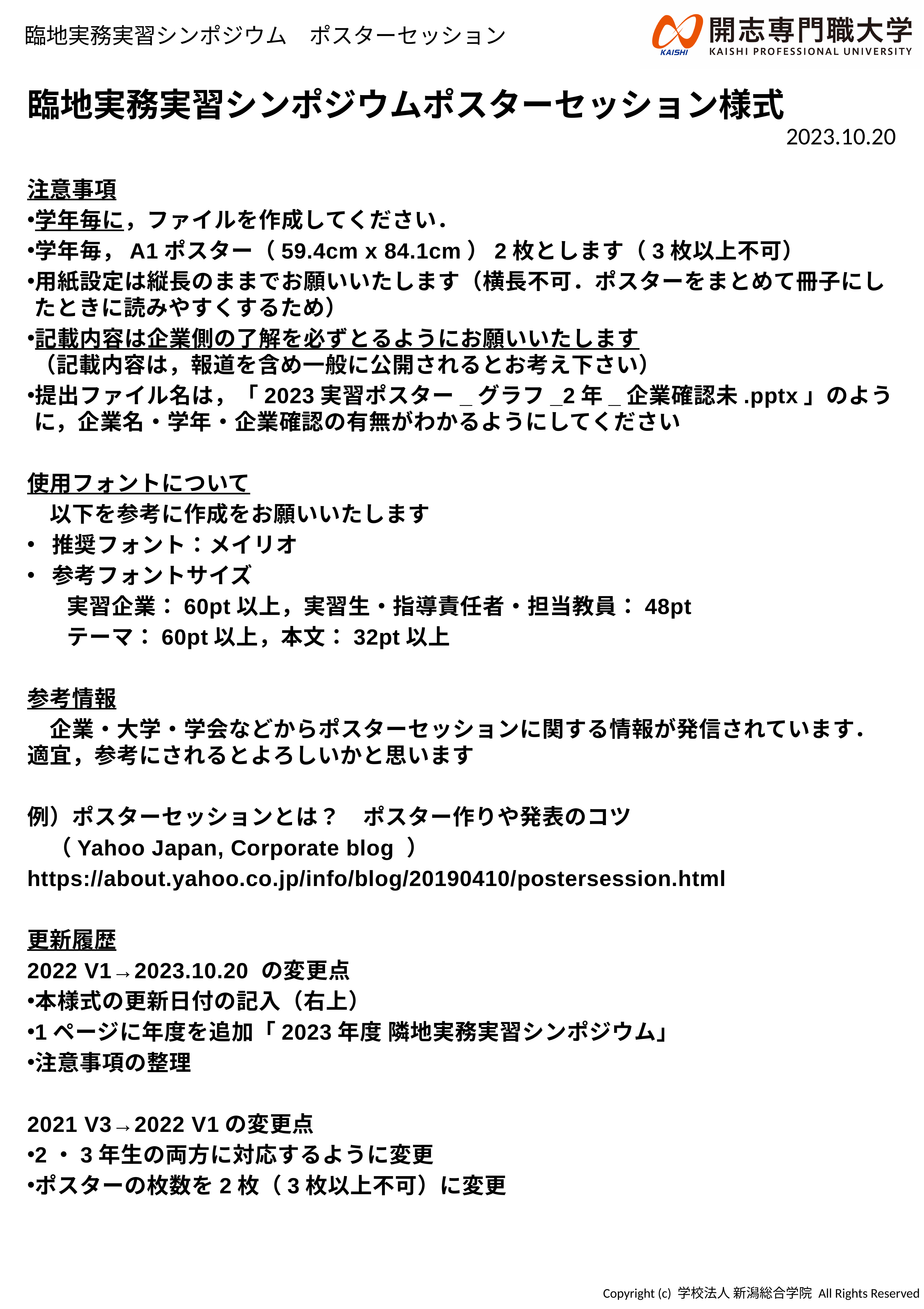

# 臨地実務実習シンポジウムポスターセッション様式
2023.10.20
注意事項
学年毎に，ファイルを作成してください．
学年毎，A1ポスター（59.4cm x 84.1cm）2枚とします（3枚以上不可）
用紙設定は縦長のままでお願いいたします（横長不可．ポスターをまとめて冊子にしたときに読みやすくするため）
記載内容は企業側の了解を必ずとるようにお願いいたします
（記載内容は，報道を含め一般に公開されるとお考え下さい）
提出ファイル名は，「2023実習ポスター_グラフ_2年_企業確認未.pptx」のように，企業名・学年・企業確認の有無がわかるようにしてください

使用フォントについて
　以下を参考に作成をお願いいたします
推奨フォント：メイリオ
参考フォントサイズ
	実習企業：60pt以上，実習生・指導責任者・担当教員：48pt
	テーマ：60pt以上，本文：32pt以上

参考情報
　企業・大学・学会などからポスターセッションに関する情報が発信されています．適宜，参考にされるとよろしいかと思います

例）ポスターセッションとは？　ポスター作りや発表のコツ
　（Yahoo Japan, Corporate blog ）
https://about.yahoo.co.jp/info/blog/20190410/postersession.html

更新履歴
2022 V1→2023.10.20 の変更点
本様式の更新日付の記入（右上）
1ページに年度を追加「2023年度 隣地実務実習シンポジウム」
注意事項の整理

2021 V3→2022 V1の変更点
2・3年生の両方に対応するように変更
ポスターの枚数を2枚（3枚以上不可）に変更